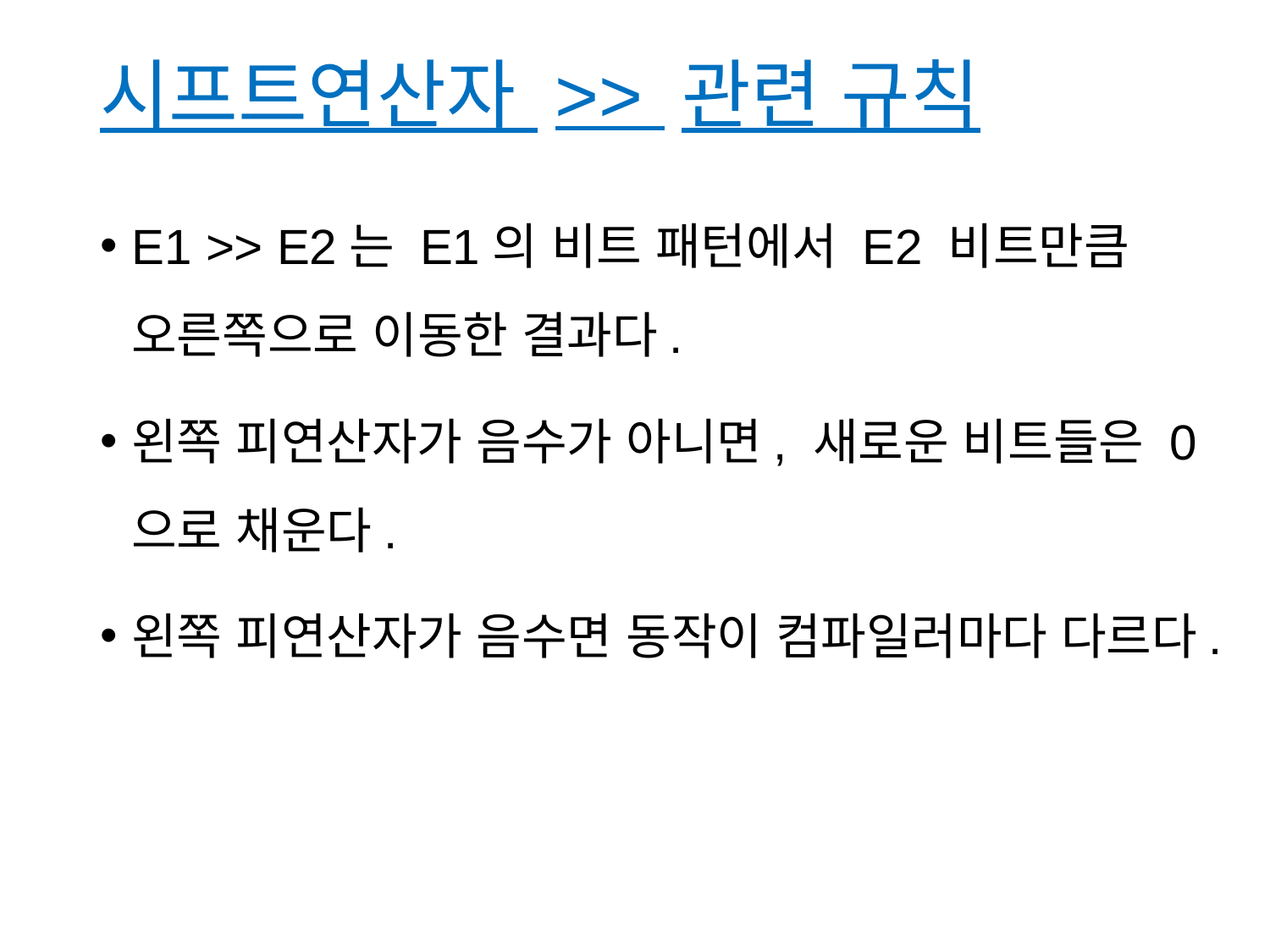

# 시프트연산자 >> 관련 규칙
E1 >> E2는 E1의 비트 패턴에서 E2 비트만큼 오른쪽으로 이동한 결과다.
왼쪽 피연산자가 음수가 아니면, 새로운 비트들은 0으로 채운다.
왼쪽 피연산자가 음수면 동작이 컴파일러마다 다르다.